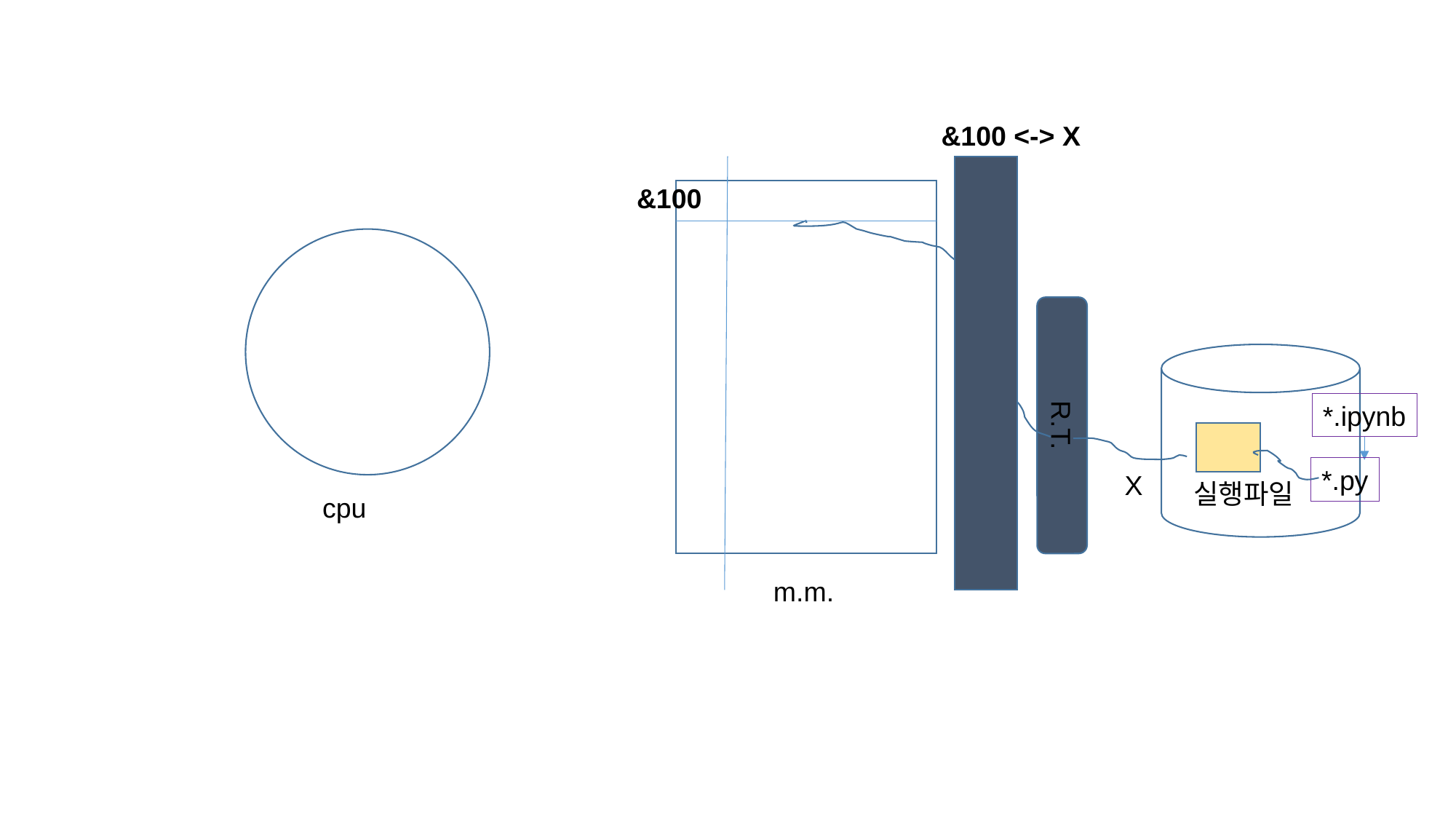

&100 <-> X

&100

*.ipynb
R.T.

*.py
X
실행파일
cpu
m.m.